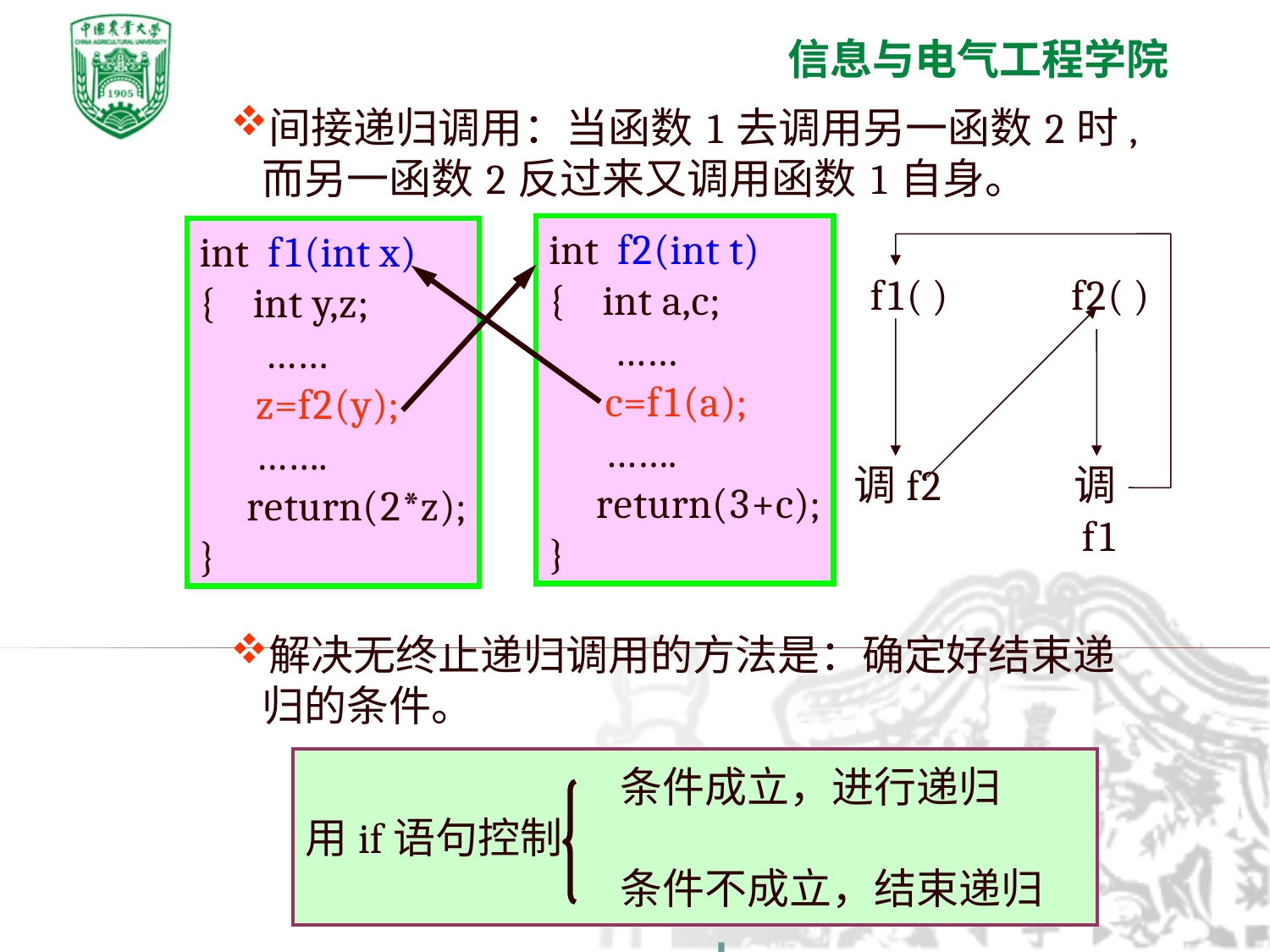

间接递归调用：当函数1去调用另一函数2时,而另一函数2反过来又调用函数1自身。
int  f2(int t)
{    int a,c;
       ……
      c=f1(a);
      …….
     return(3+c);
}
int  f1(int x)
{    int y,z;
       ……
      z=f2(y);
      …….
     return(2*z);
}

f1( )
f2( )

调f2
调f1

解决无终止递归调用的方法是：确定好结束递归的条件。
                                条件成立，进行递归
用if语句控制
                                条件不成立，结束递归